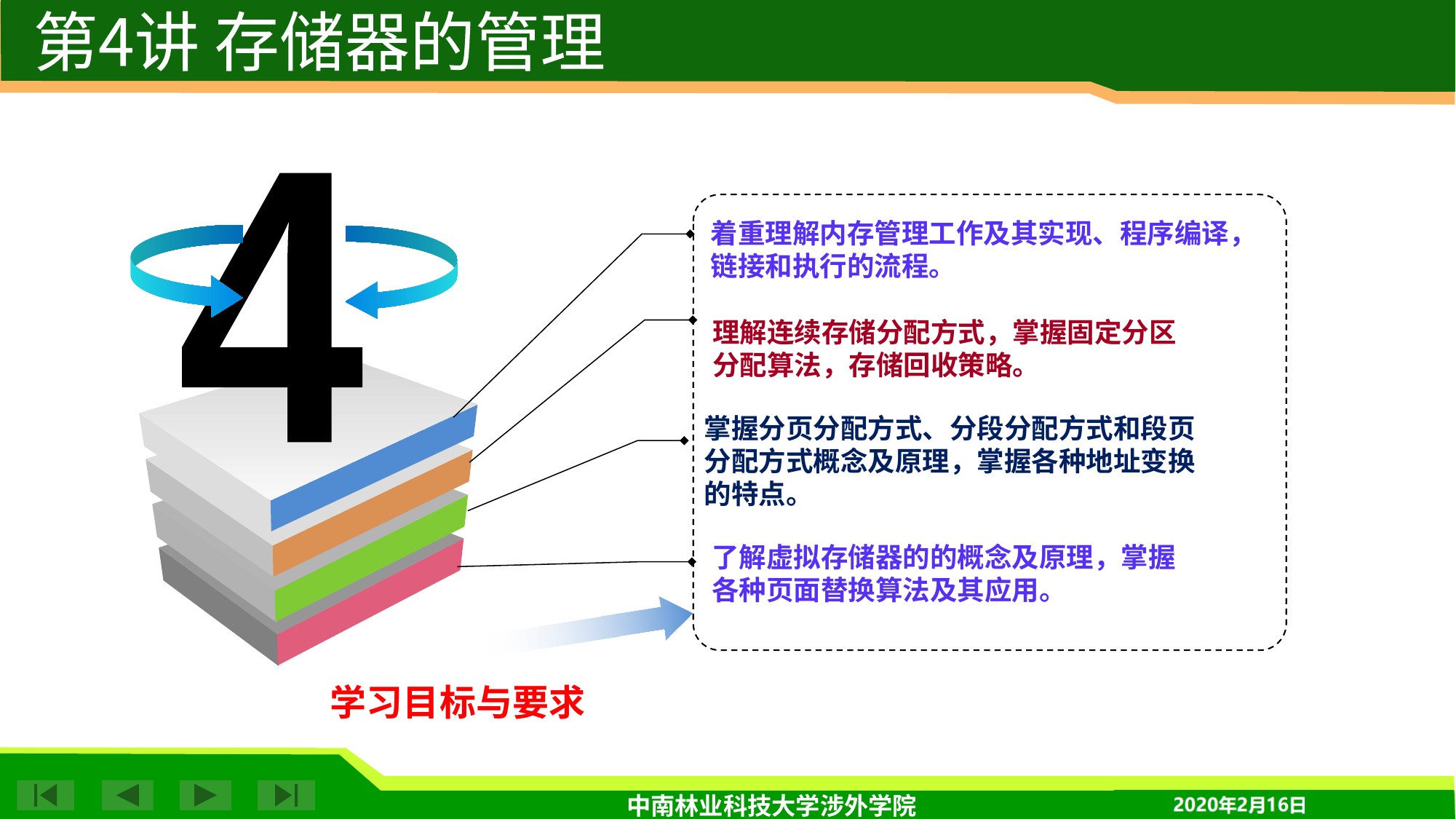

第4讲 存储器的管理
4

着重理解内存管理工作及其实现、程序编译，链接和执行的流程。

理解连续存储分配方式，掌握固定分区分配算法，存储回收策略。

掌握分页分配方式、分段分配方式和段页分配方式概念及原理，掌握各种地址变换的特点。

了解虚拟存储器的的概念及原理，掌握各种页面替换算法及其应用。
学习目标与要求